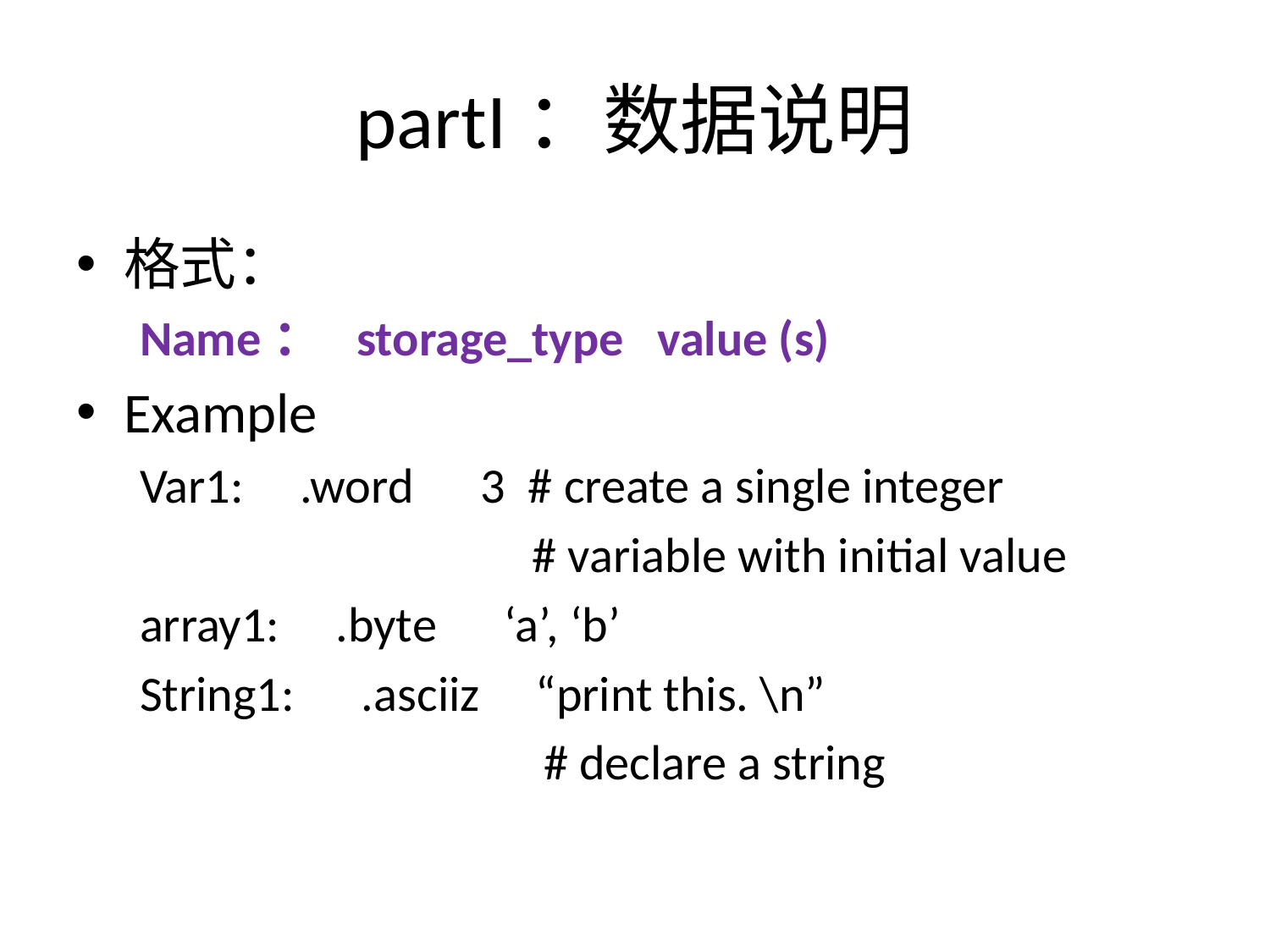

# partI：数据说明
格式：
Name：  storage_type   value (s)
Example
Var1:     .word      3  # create a single integer
                                   # variable with initial value
array1:     .byte      ‘a’, ‘b’
String1:      .asciiz     “print this. \n”
                                    # declare a string